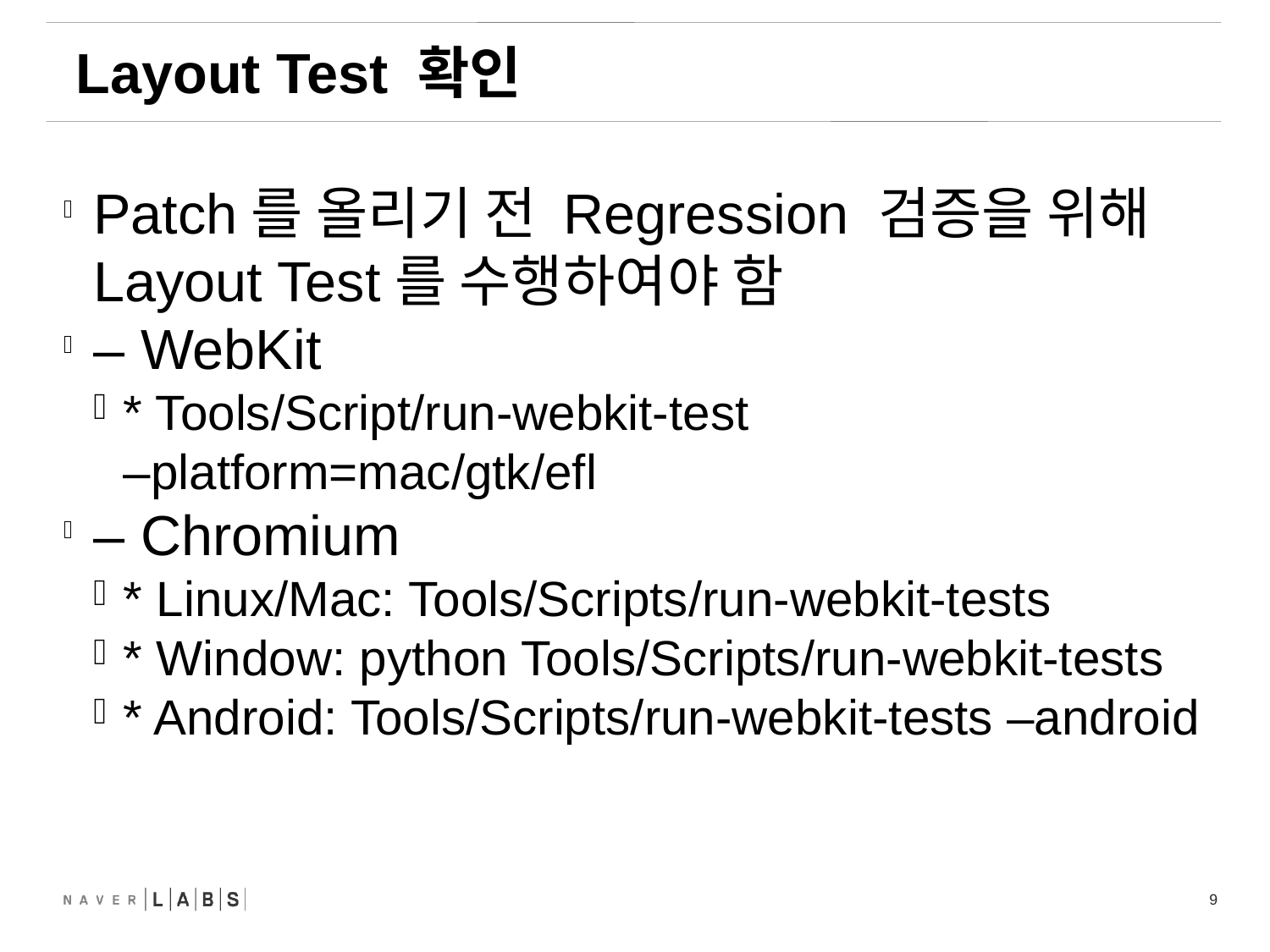

Layout Test 확인

Patch를 올리기 전 Regression 검증을 위해 Layout Test를 수행하여야 함
– WebKit
* Tools/Script/run-webkit-test –platform=mac/gtk/efl
– Chromium
* Linux/Mac: Tools/Scripts/run-webkit-tests
* Window: python Tools/Scripts/run-webkit-tests
* Android: Tools/Scripts/run-webkit-tests –android